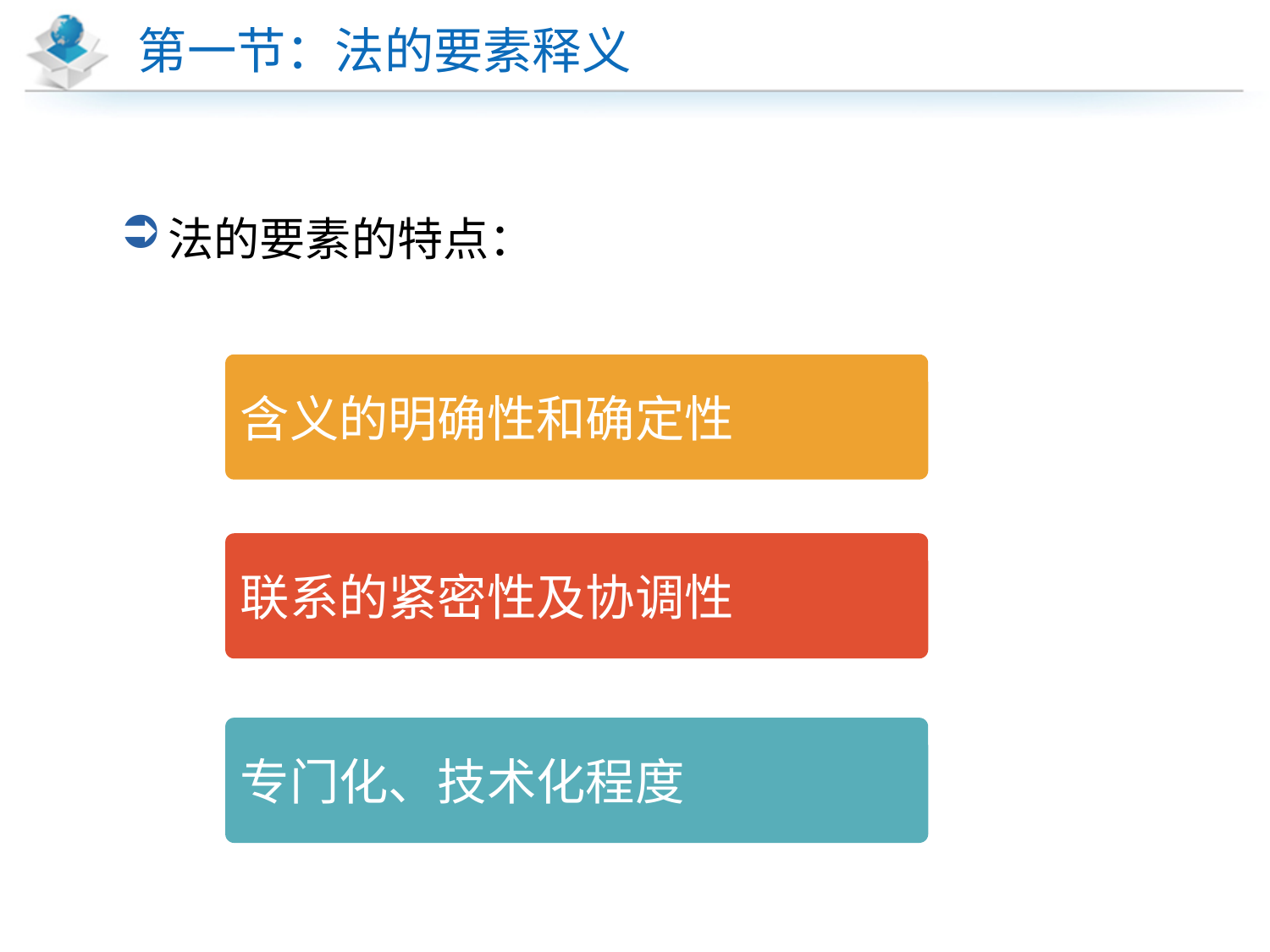

# 第一节：法的要素释义
法的要素的特点：
含义的明确性和确定性
联系的紧密性及协调性
专门化、技术化程度